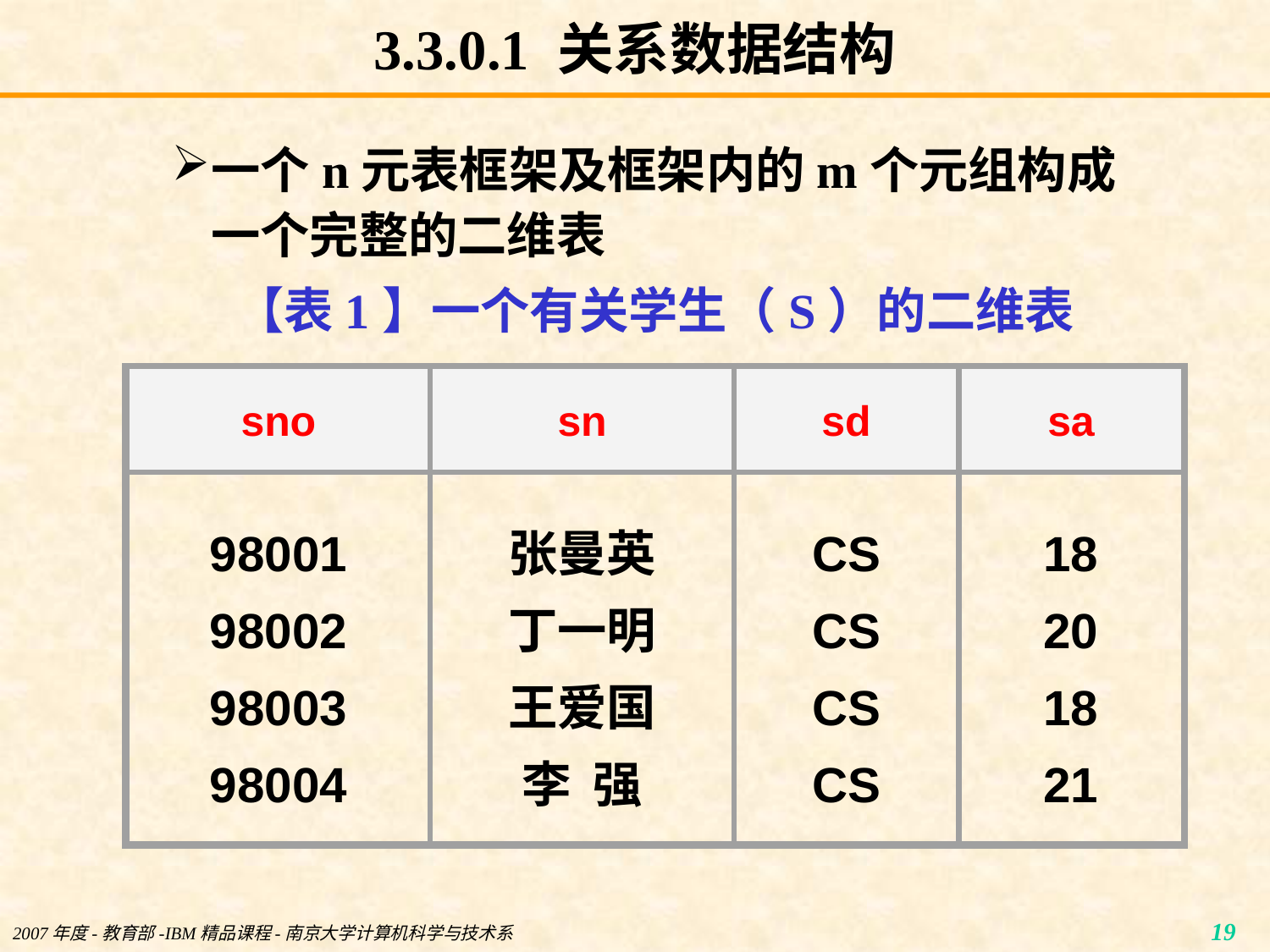

# 3.3.0.1 关系数据结构
一个n元表框架及框架内的m个元组构成一个完整的二维表
【表1】一个有关学生（S）的二维表

sno

sn

sd

sa

98001
98002
98003
98004

张曼英
丁一明
王爱国
李  强

CS
CS
CS
CS

18
20
18
21
19
2007年度-教育部-IBM精品课程-南京大学计算机科学与技术系